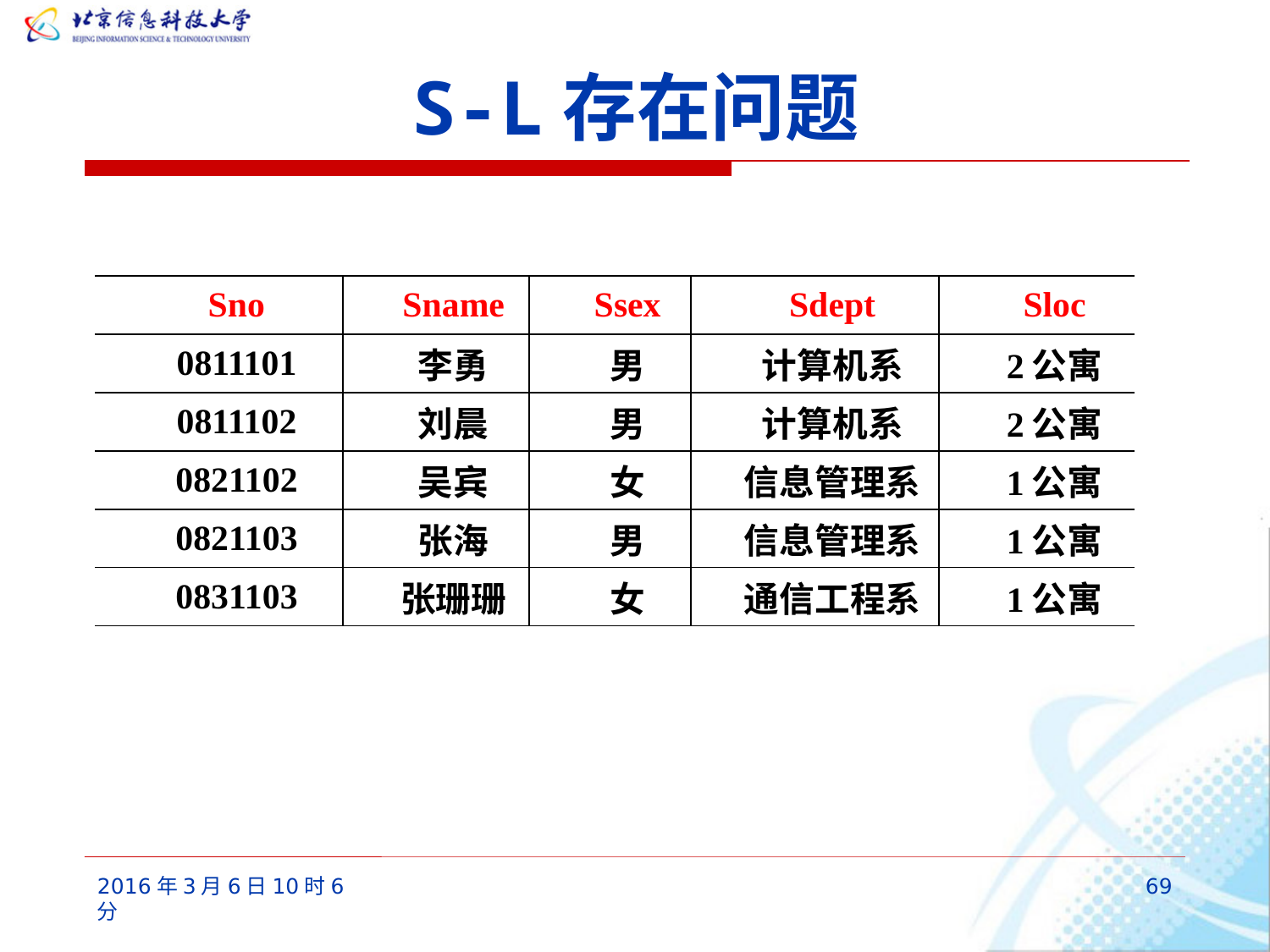

# S-L存在问题
| Sno | Sname | Ssex | Sdept | Sloc |
| --- | --- | --- | --- | --- |
| 0811101 | 李勇 | 男 | 计算机系 | 2公寓 |
| 0811102 | 刘晨 | 男 | 计算机系 | 2公寓 |
| 0821102 | 吴宾 | 女 | 信息管理系 | 1公寓 |
| 0821103 | 张海 | 男 | 信息管理系 | 1公寓 |
| 0831103 | 张珊珊 | 女 | 通信工程系 | 1公寓 |
2016年3月6日10时6分
69